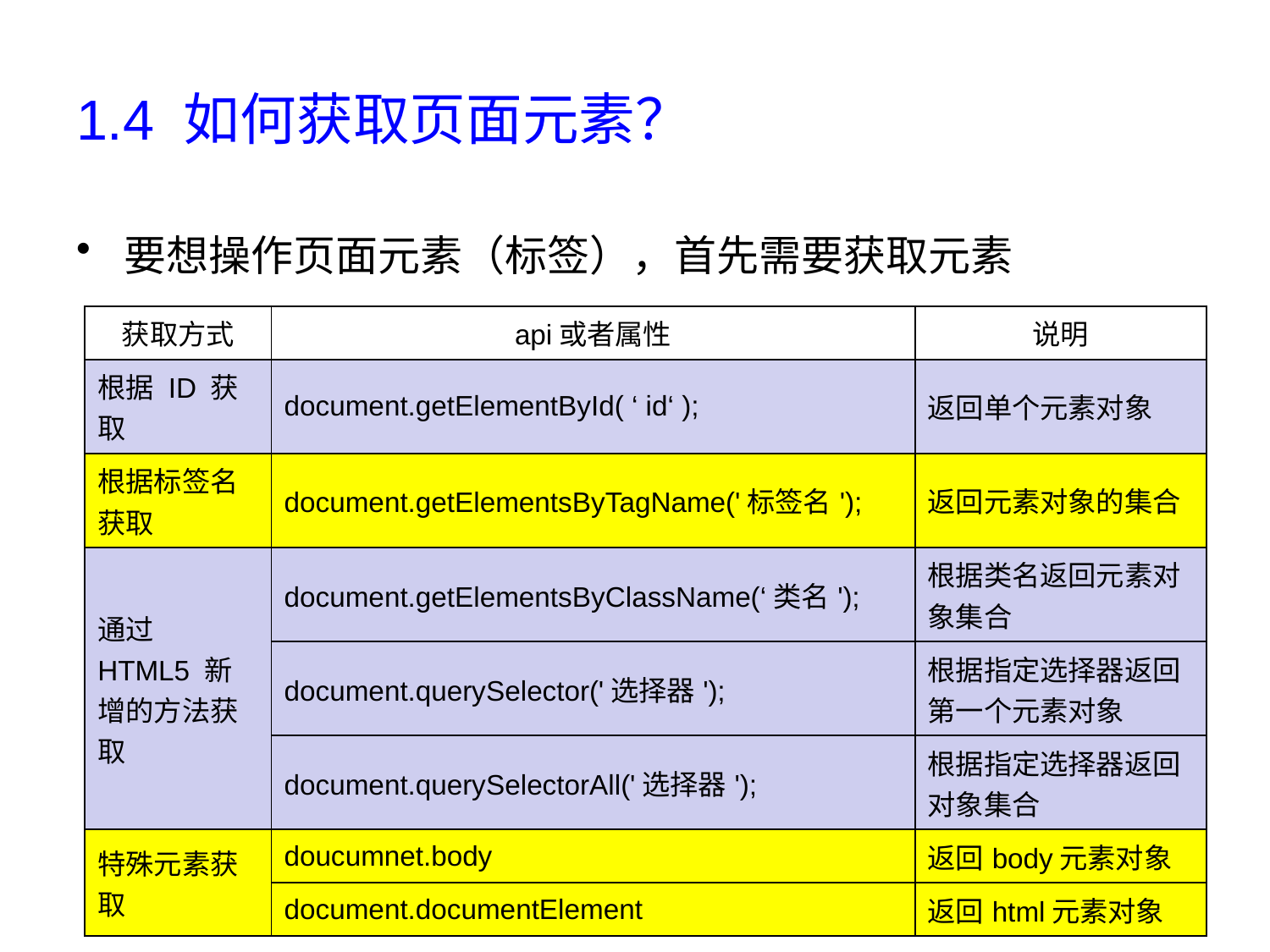

# 1.4 如何获取页面元素？
要想操作页面元素（标签），首先需要获取元素

| 获取方式 | api或者属性 | 说明 |
| --- | --- | --- |
| 根据 ID 获取 | document.getElementById( ‘ id‘ ); | 返回单个元素对象 |
| 根据标签名获取 | document.getElementsByTagName('标签名'); | 返回元素对象的集合 |
| 通过 HTML5 新增的方法获取 | document.getElementsByClassName(‘类名'); | 根据类名返回元素对象集合 |
|  | document.querySelector('选择器'); | 根据指定选择器返回第一个元素对象 |
|  | document.querySelectorAll('选择器'); | 根据指定选择器返回对象集合 |
| 特殊元素获取 | doucumnet.body | 返回body元素对象 |
|  | document.documentElement | 返回html元素对象 |